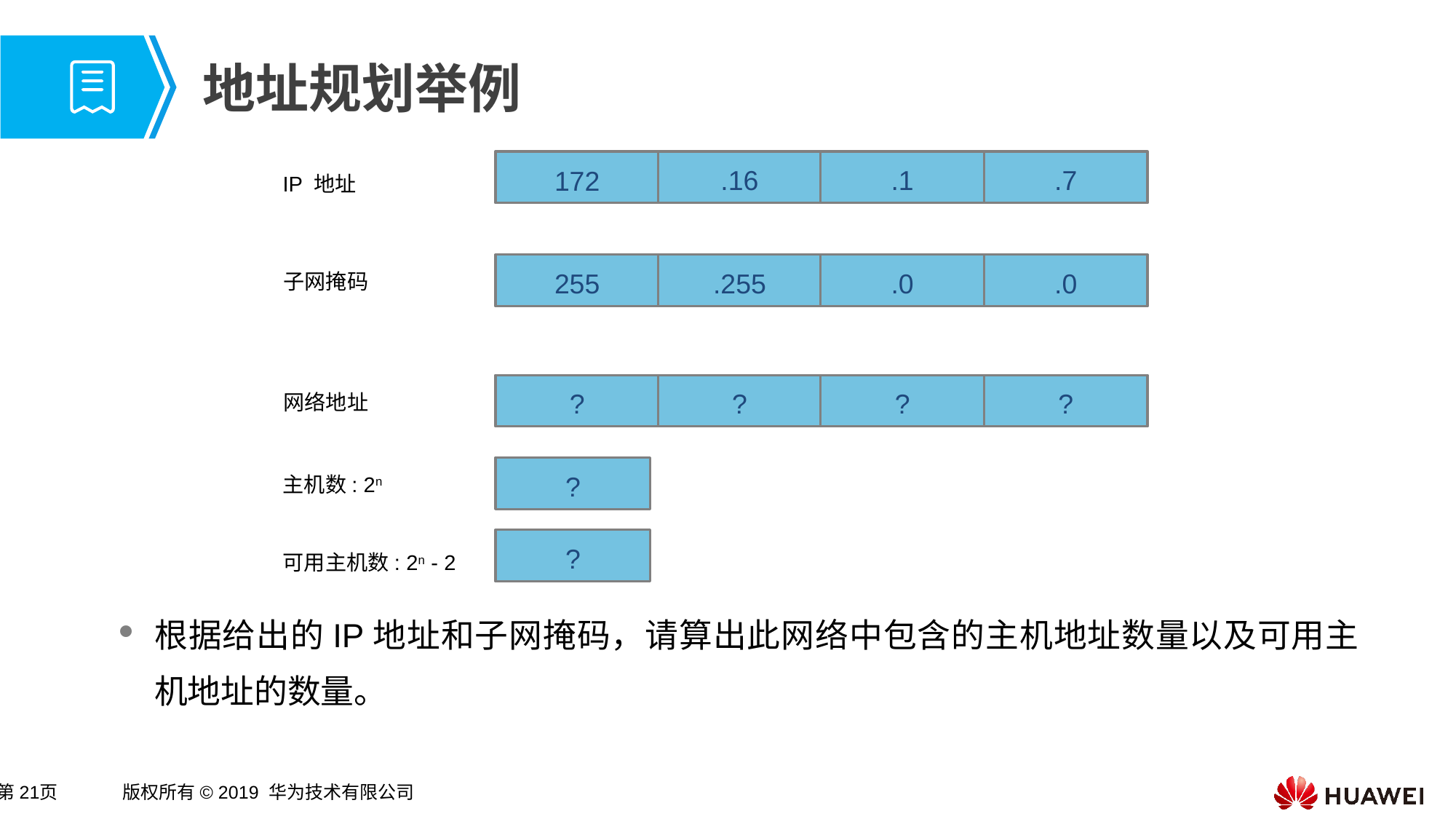

# 地址规划举例

根据给出的IP地址和子网掩码，请算出此网络中包含的主机地址数量以及可用主机地址的数量。

172
.16
.1
.7
IP 地址
255
.255
.0
.0
子网掩码
?
?
?
?
网络地址
?
主机数: 2n

可用主机数: 2n - 2
?